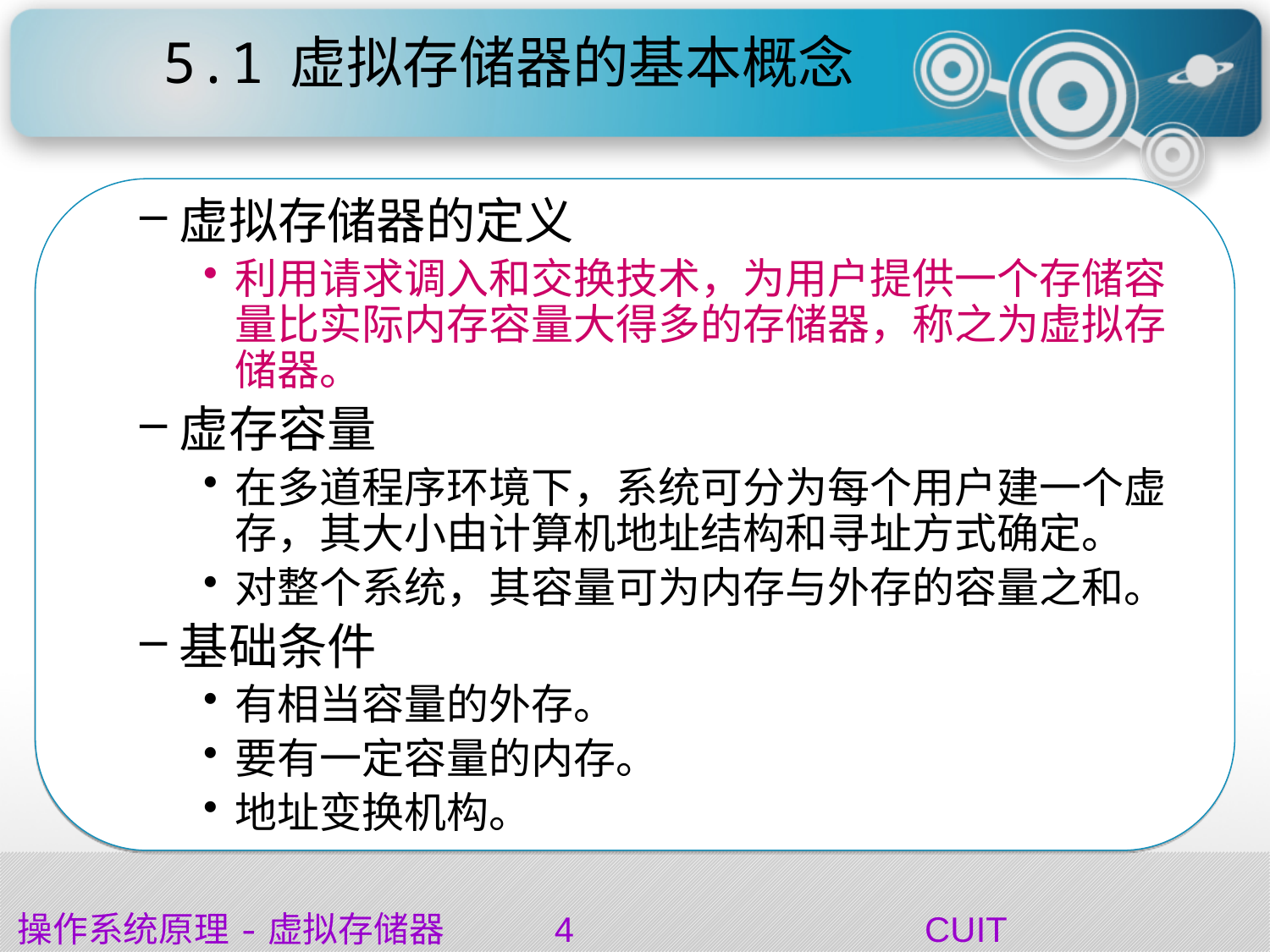

# 5.1	虚拟存储器的基本概念
虚拟存储器的定义
利用请求调入和交换技术，为用户提供一个存储容量比实际内存容量大得多的存储器，称之为虚拟存储器。
虚存容量
在多道程序环境下，系统可分为每个用户建一个虚存，其大小由计算机地址结构和寻址方式确定。
对整个系统，其容量可为内存与外存的容量之和。
基础条件
有相当容量的外存。
要有一定容量的内存。
地址变换机构。